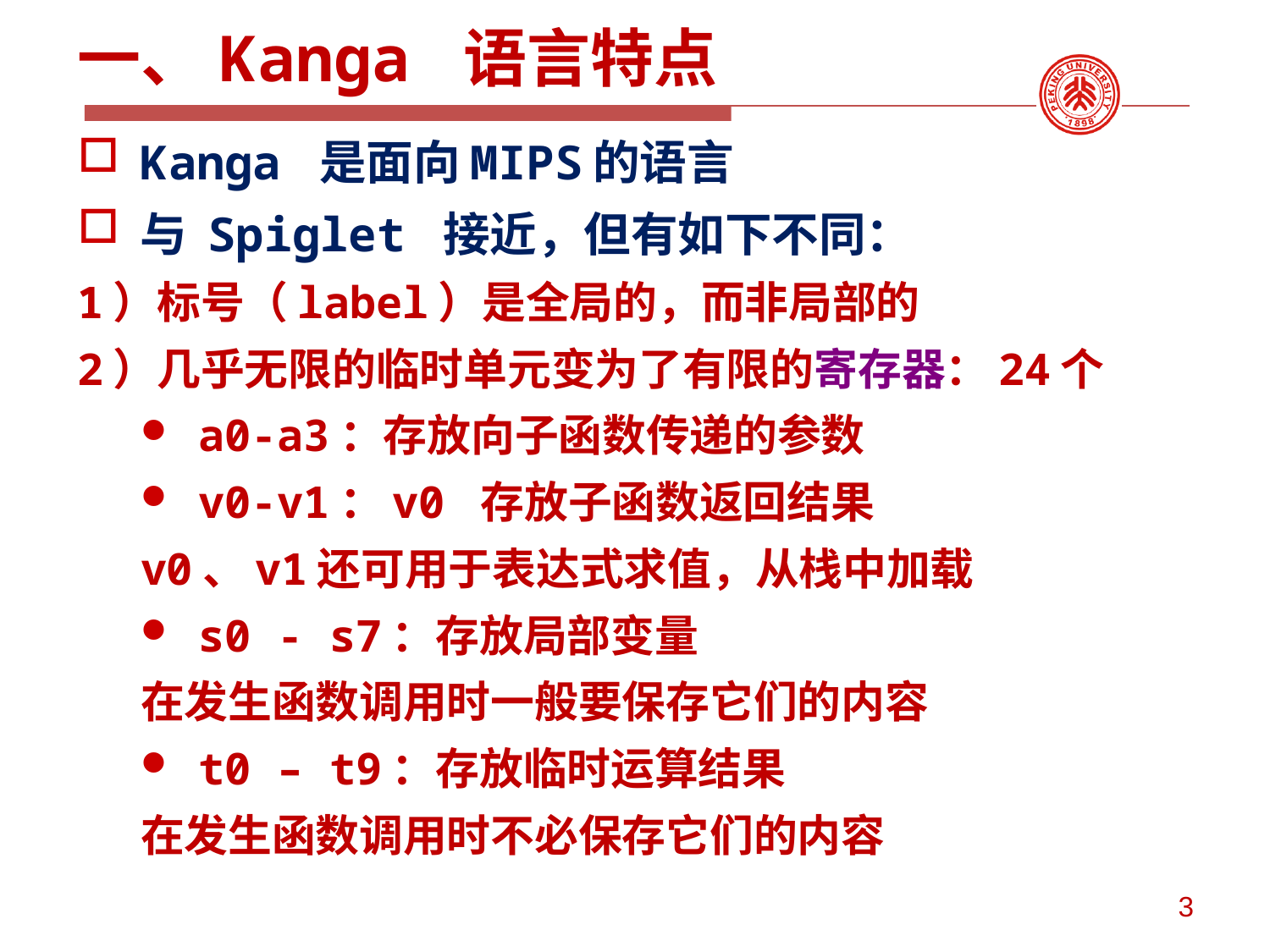

# 一、Kanga 语言特点
Kanga 是面向MIPS的语言
与 Spiglet 接近，但有如下不同：
1）标号（label）是全局的，而非局部的
2）几乎无限的临时单元变为了有限的寄存器：24个
a0-a3：存放向子函数传递的参数
v0-v1：v0 存放子函数返回结果
	v0、v1还可用于表达式求值，从栈中加载
s0 - s7：存放局部变量
	在发生函数调用时一般要保存它们的内容
t0 – t9：存放临时运算结果
	在发生函数调用时不必保存它们的内容

3